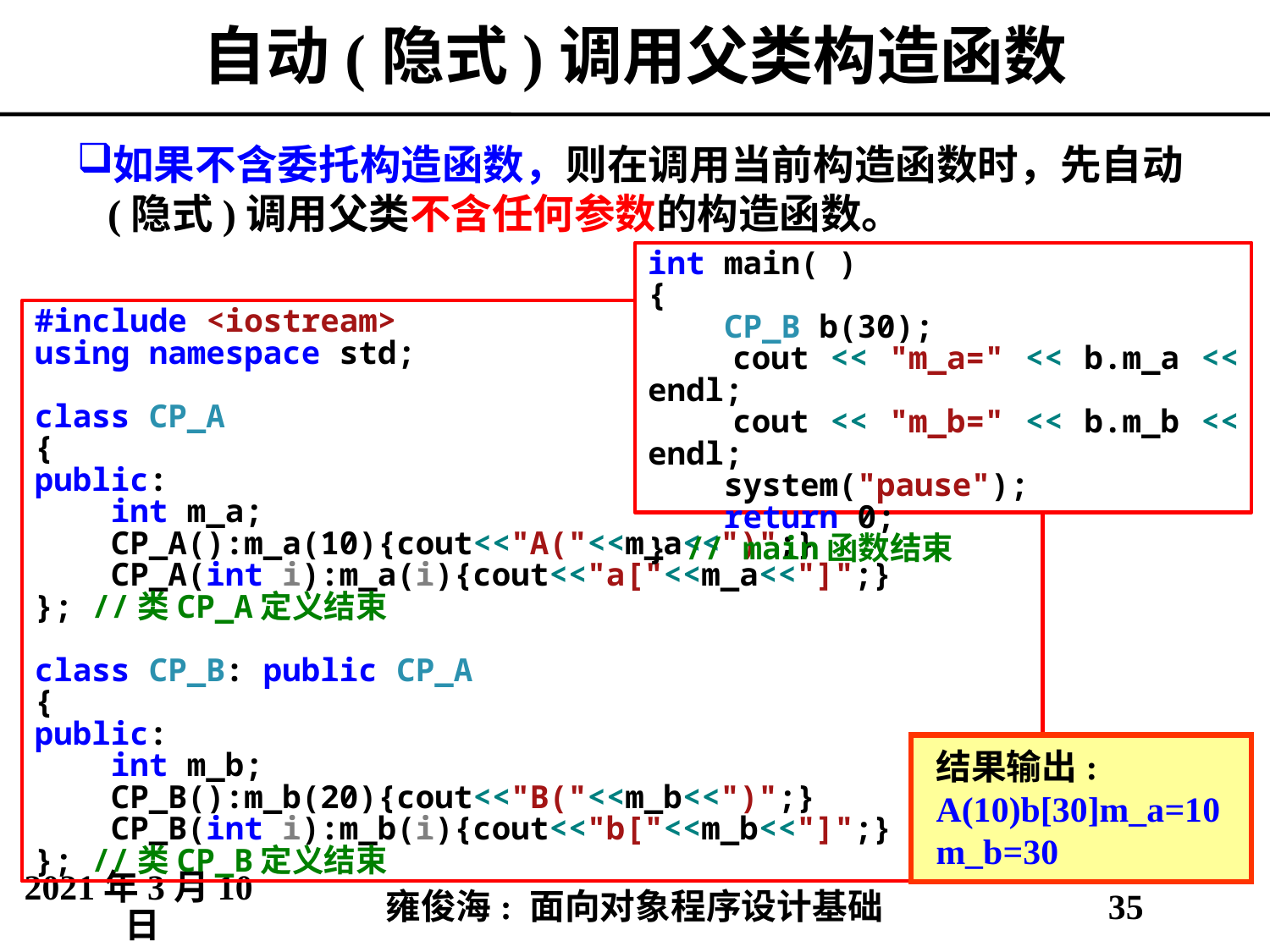

# 自动(隐式)调用父类构造函数

如果不含委托构造函数，则在调用当前构造函数时，先自动(隐式)调用父类不含任何参数的构造函数。
int main( )
{
    CP_B b(30);
    cout << "m_a=" << b.m_a << endl;
    cout << "m_b=" << b.m_b << endl;
    system("pause");
    return 0;
} // main函数结束
#include <iostream>
using namespace std;

class CP_A
{
public:
    int m_a;
    CP_A():m_a(10){cout<<"A("<<m_a<<")";}
    CP_A(int i):m_a(i){cout<<"a["<<m_a<<"]";}
}; //类CP_A定义结束

class CP_B: public CP_A
{
public:
    int m_b;
    CP_B():m_b(20){cout<<"B("<<m_b<<")";}
    CP_B(int i):m_b(i){cout<<"b["<<m_b<<"]";}
}; //类CP_B定义结束
结果输出:
A(10)b[30]m_a=10
m_b=30
2021年3月10日
雍俊海: 面向对象程序设计基础
35